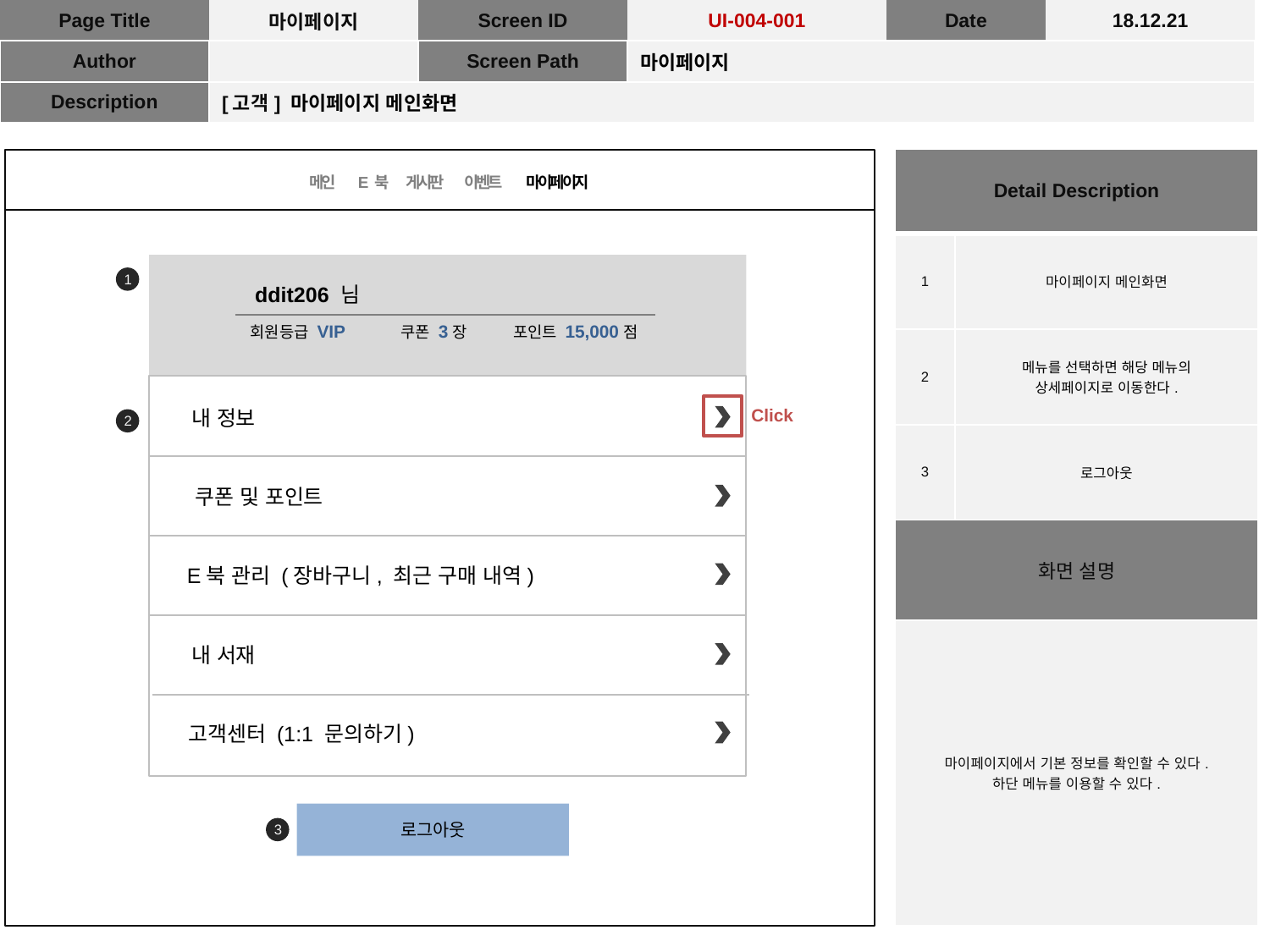

| Page Title | 마이페이지 | Screen ID | UI-004-001 | Date | 18.12.21 |
| --- | --- | --- | --- | --- | --- |
| Author |  | Screen Path | 마이페이지 |  |  |
| Description | [고객] 마이페이지 메인화면 |  |  |  |  |
| Detail Description |  |
| --- | --- |
| 1 | 마이페이지 메인화면 |
| 2 | 메뉴를 선택하면 해당 메뉴의 상세페이지로 이동한다. |
| 3 | 로그아웃 |
| 화면 설명 |  |
| 마이페이지에서 기본 정보를 확인할 수 있다. 하단 메뉴를 이용할 수 있다. |  |

E 북
메인
마이페이지
게시판
이벤트

1

ddit206 님
회원등급 VIP	    쿠폰 3장	  포인트 15,000점

Click
내 정보
2

쿠폰 및 포인트

E북 관리 (장바구니, 최근 구매 내역)

내 서재

고객센터 (1:1 문의하기)

로그아웃
3